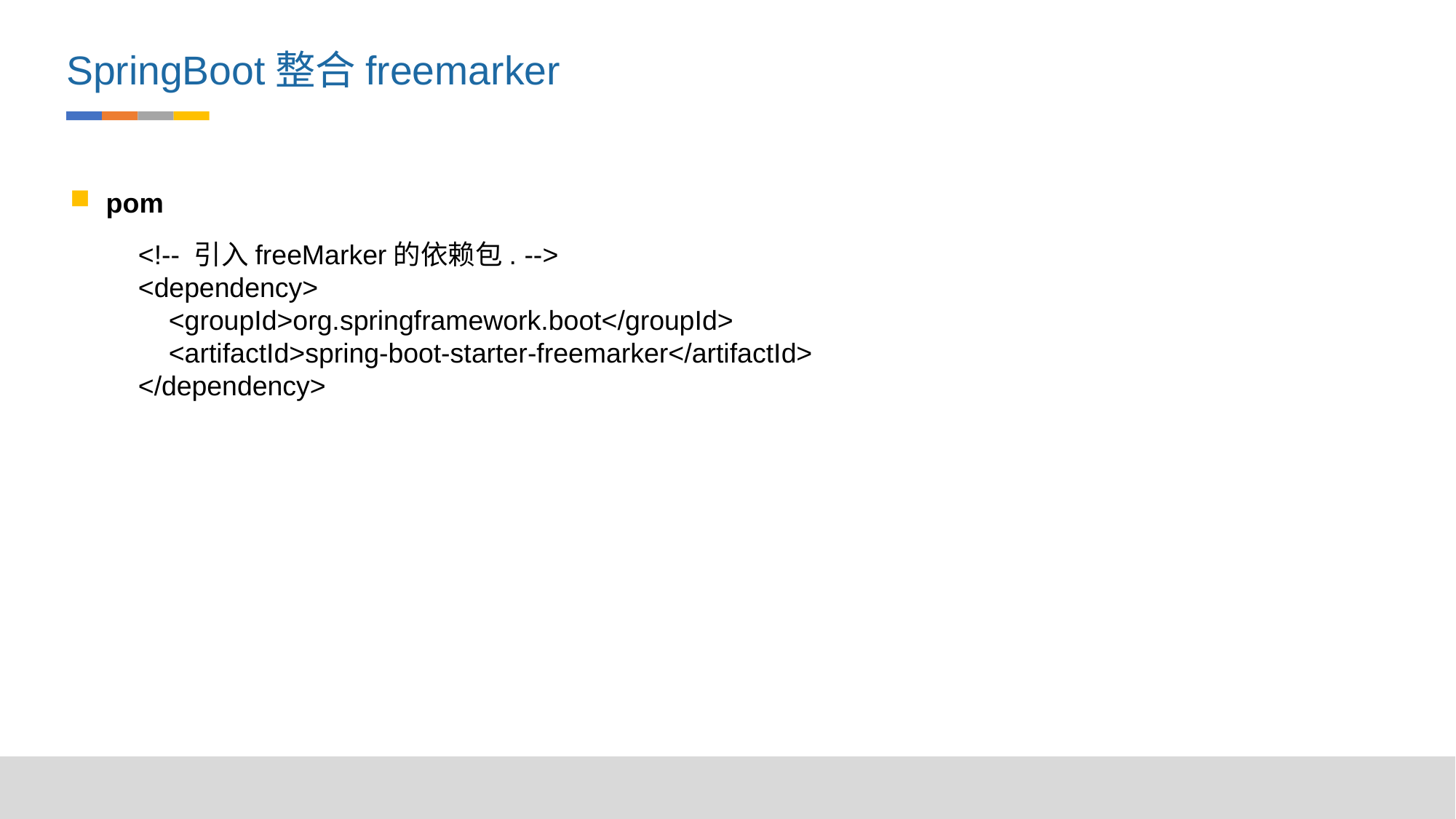

SpringBoot整合freemarker

  pom
        <!-- 引入freeMarker的依赖包. -->
        <dependency>
            <groupId>org.springframework.boot</groupId>
            <artifactId>spring-boot-starter-freemarker</artifactId>
        </dependency>